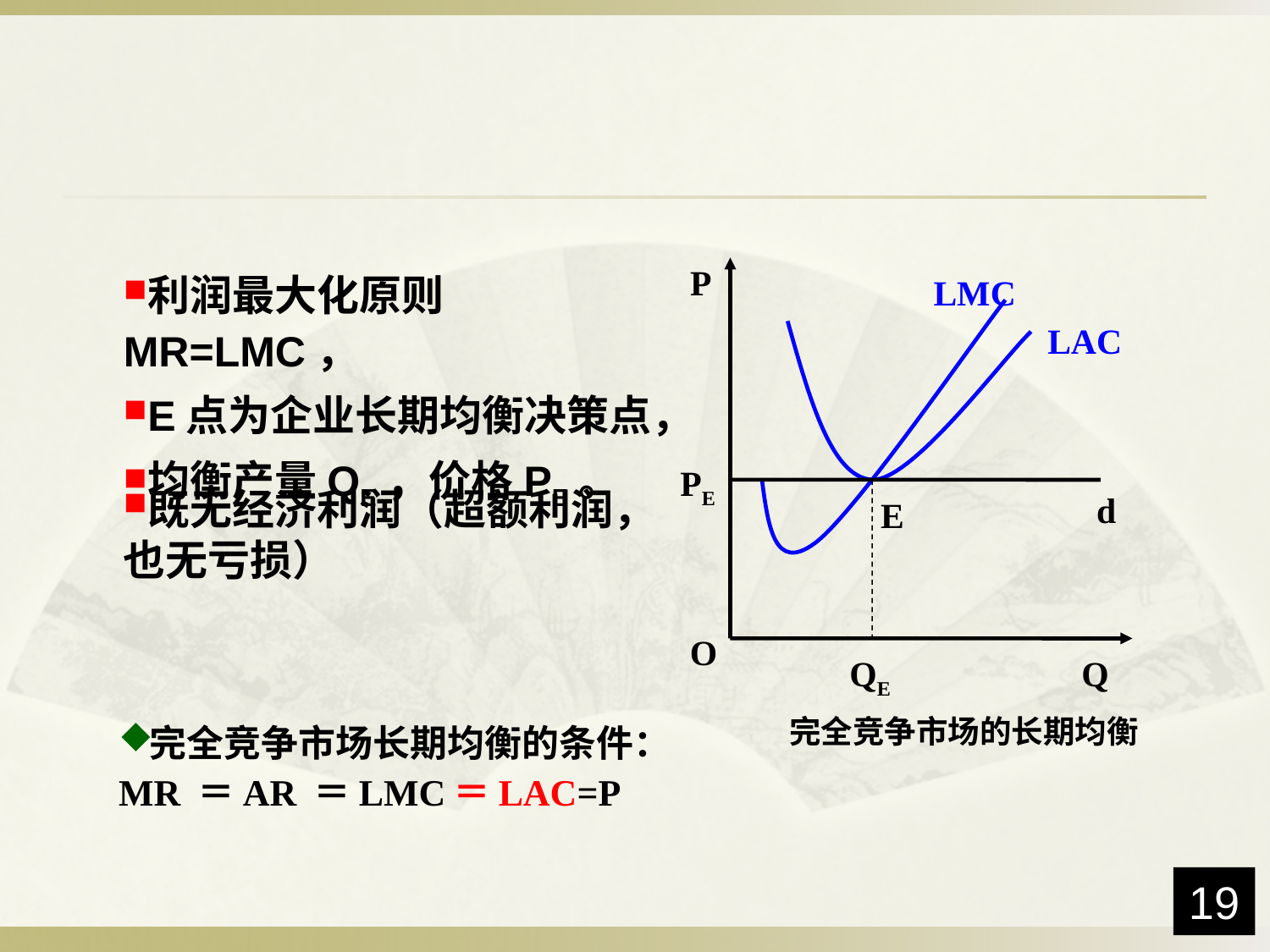

P

LMC

LAC

PE

d
E
O

QE
Q
完全竞争市场的长期均衡
利润最大化原则MR=LMC，
E点为企业长期均衡决策点，
均衡产量QE，价格PE。
既无经济利润（超额利润，也无亏损）
完全竞争市场长期均衡的条件： MR ＝AR ＝LMC＝LAC=P
19